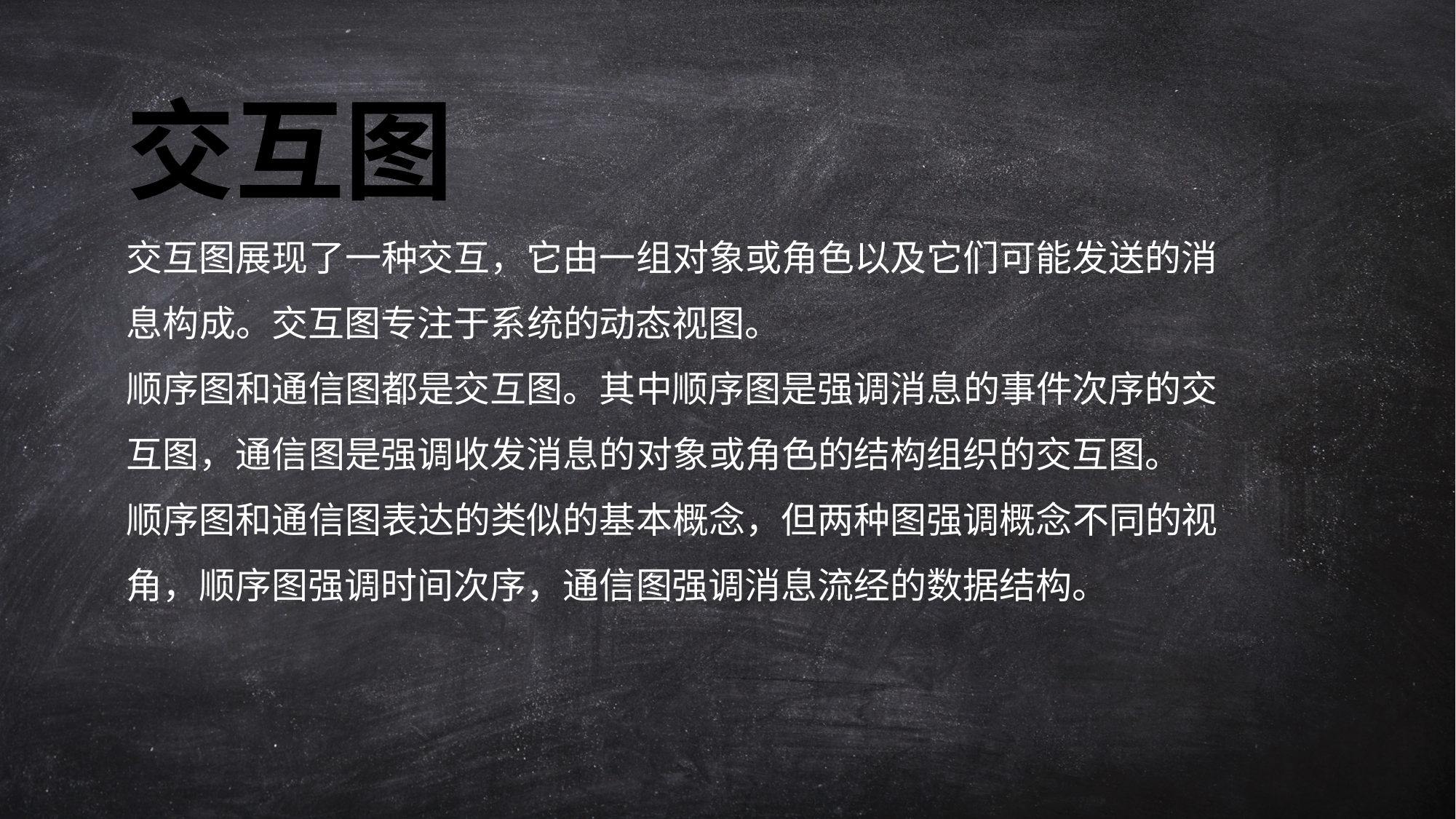

交互图
交互图展现了一种交互，它由一组对象或角色以及它们可能发送的消息构成。交互图专注于系统的动态视图。
顺序图和通信图都是交互图。其中顺序图是强调消息的事件次序的交互图，通信图是强调收发消息的对象或角色的结构组织的交互图。
顺序图和通信图表达的类似的基本概念，但两种图强调概念不同的视角，顺序图强调时间次序，通信图强调消息流经的数据结构。